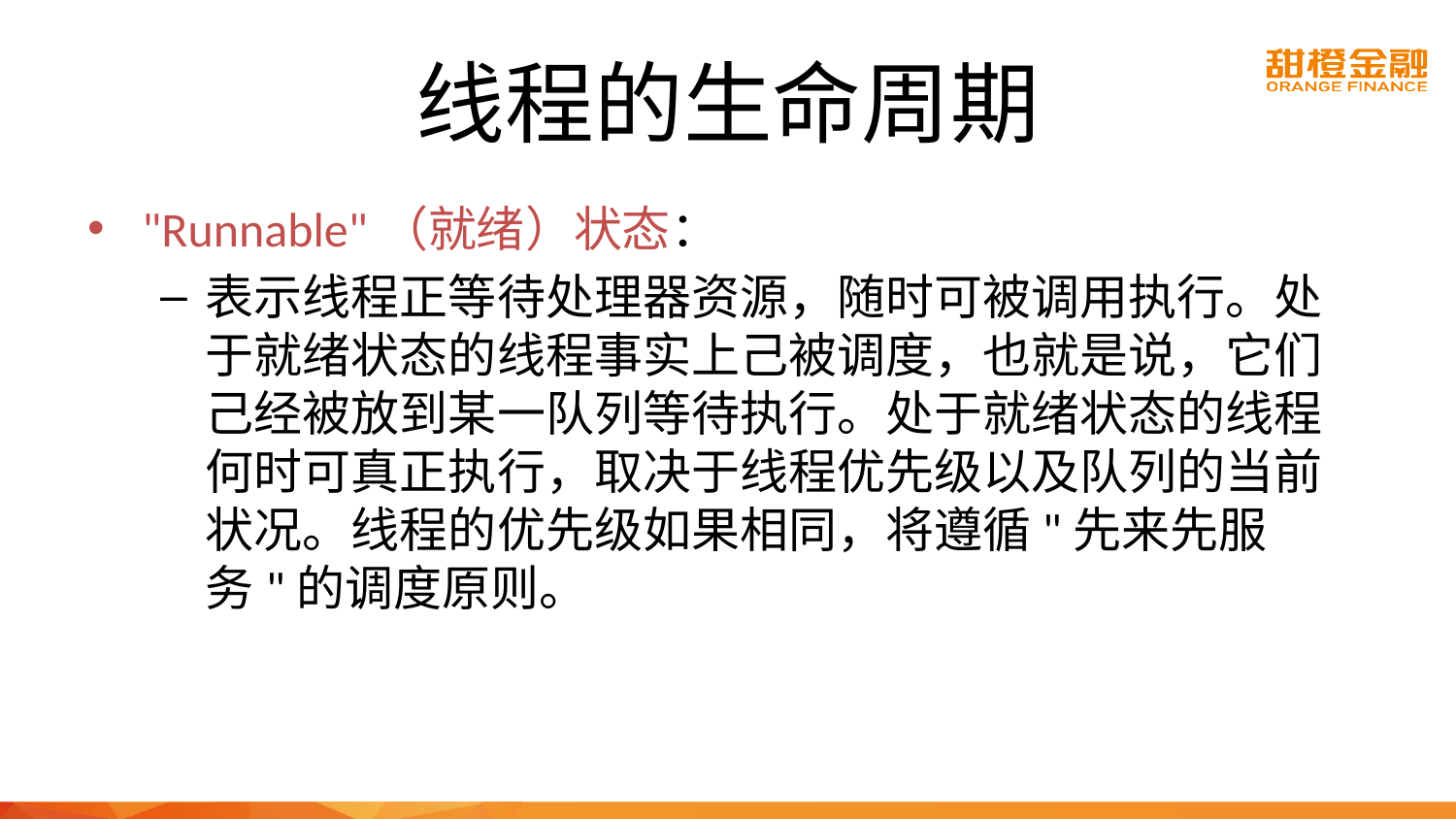

# 线程的生命周期
"Runnable"（就绪）状态：
表示线程正等待处理器资源，随时可被调用执行。处于就绪状态的线程事实上己被调度，也就是说，它们己经被放到某一队列等待执行。处于就绪状态的线程何时可真正执行，取决于线程优先级以及队列的当前状况。线程的优先级如果相同，将遵循"先来先服务"的调度原则。